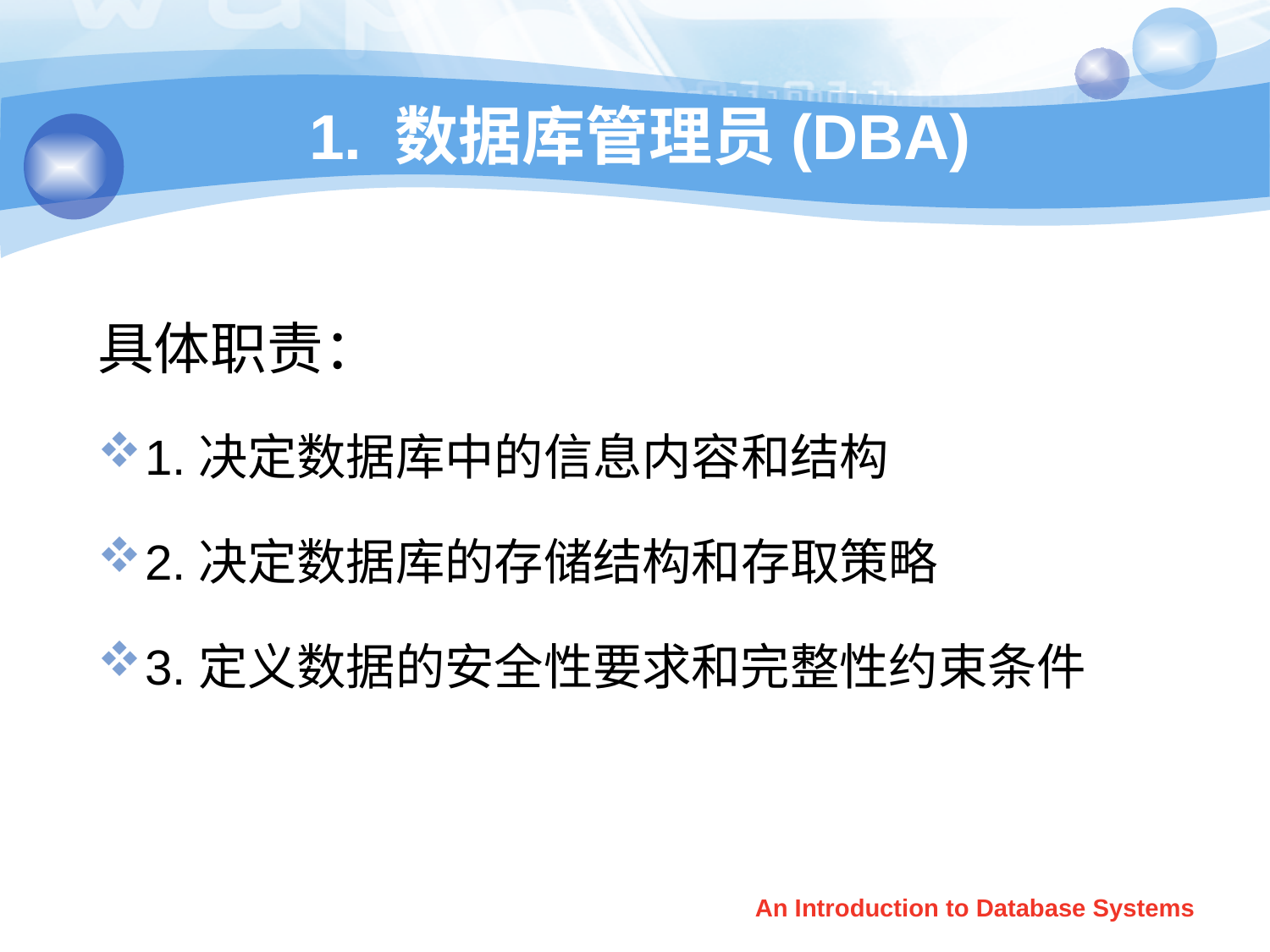

# 1. 数据库管理员(DBA)
具体职责：
1.决定数据库中的信息内容和结构
2.决定数据库的存储结构和存取策略
3.定义数据的安全性要求和完整性约束条件
An Introduction to Database Systems